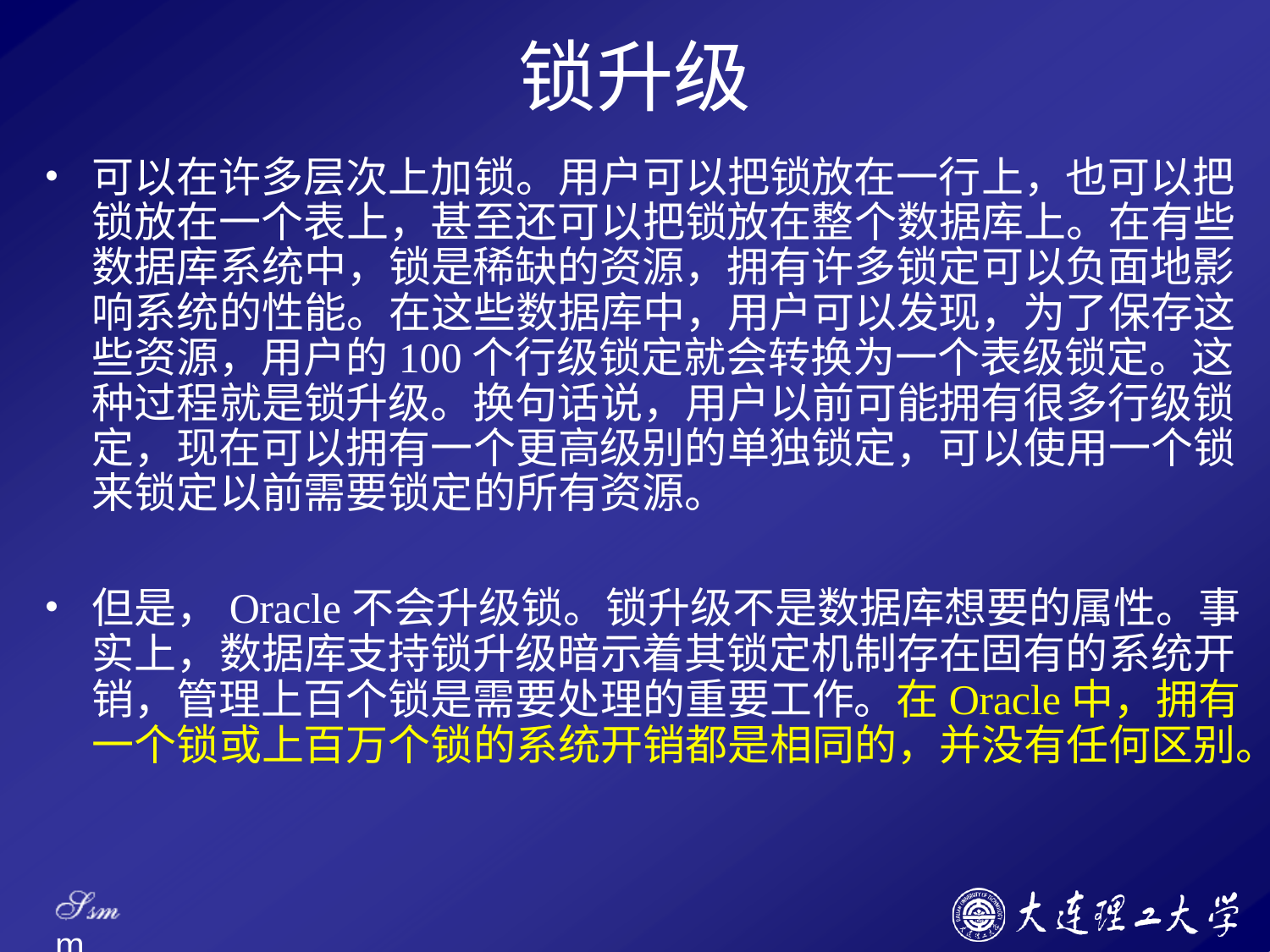

# 锁升级
可以在许多层次上加锁。用户可以把锁放在一行上，也可以把 锁放在一个表上，甚至还可以把锁放在整个数据库上。在有些 数据库系统中，锁是稀缺的资源，拥有许多锁定可以负面地影 响系统的性能。在这些数据库中，用户可以发现，为了保存这 些资源，用户的100个行级锁定就会转换为一个表级锁定。这 种过程就是锁升级。换句话说，用户以前可能拥有很多行级锁 定，现在可以拥有一个更高级别的单独锁定，可以使用一个锁 来锁定以前需要锁定的所有资源。

但是，Oracle不会升级锁。锁升级不是数据库想要的属性。事 实上，数据库支持锁升级暗示着其锁定机制存在固有的系统开 销，管理上百个锁是需要处理的重要工作。在Oracle中，拥有 一个锁或上百万个锁的系统开销都是相同的，并没有任何区别。

Ssm